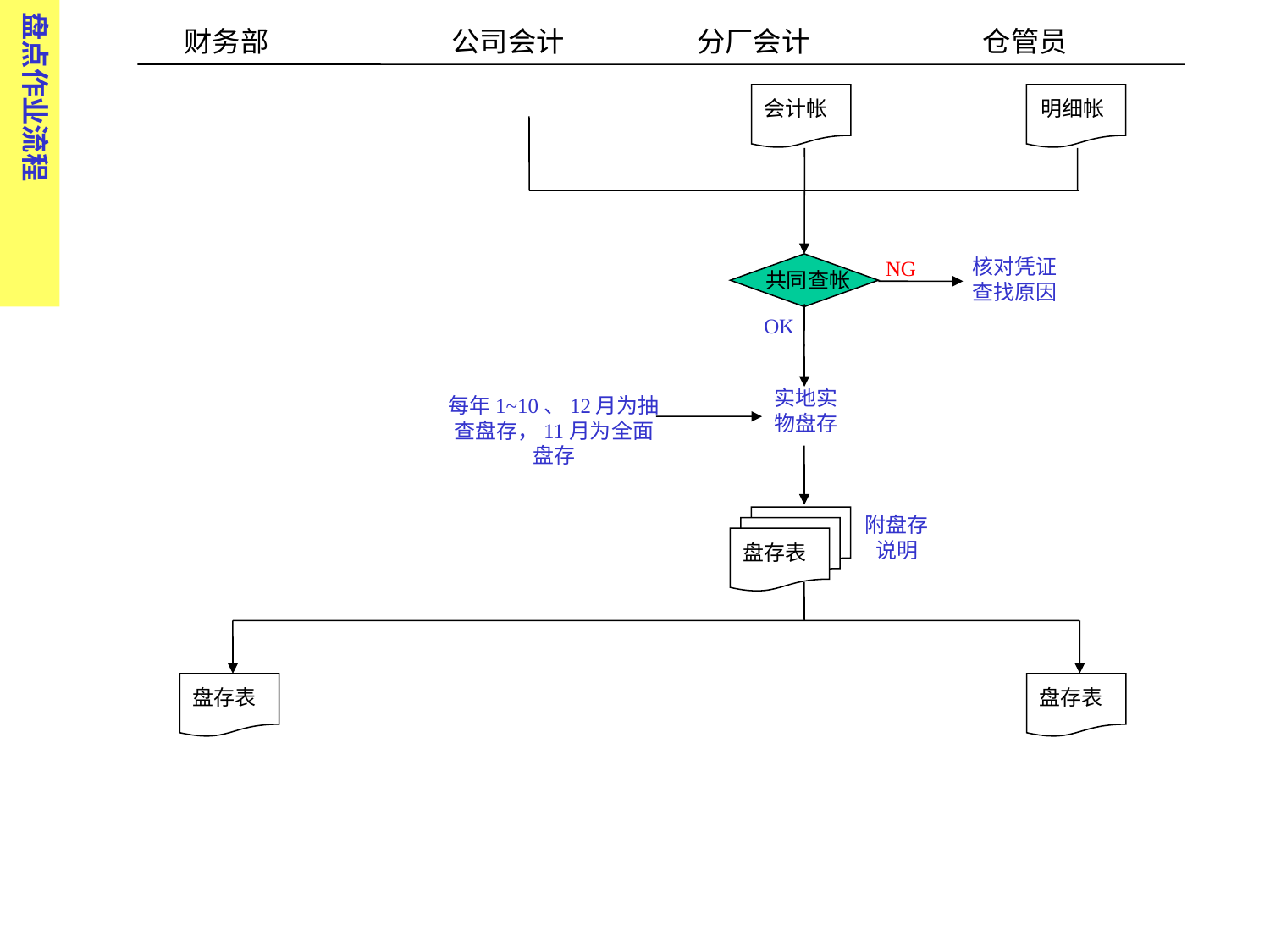

盘点作业流程
      财务部                             公司会计                     分厂会计                           仓管员

明细帐
会计帐

核对凭证查找原因
NG

共同查帐

OK

实地实物盘存
每年1~10、12月为抽查盘存，11月为全面盘存

附盘存说明

盘存表

盘存表
盘存表
119